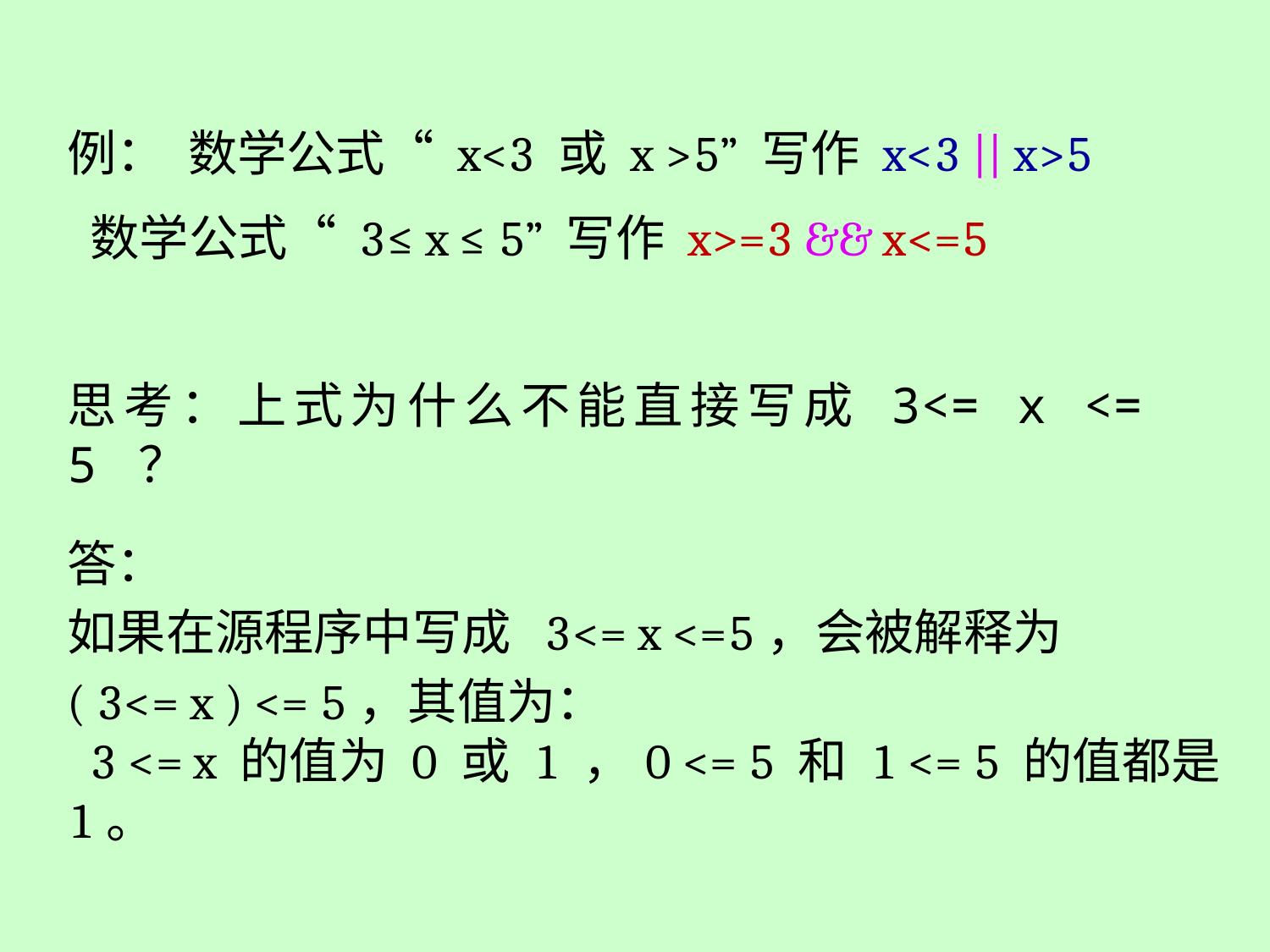

例：  数学公式“ x<3 或 x >5” 写作 x<3 || x>5
 数学公式“ 3≤ x ≤ 5” 写作 x>=3 && x<=5

思考：上式为什么不能直接写成 3<= x <= 5 ？
答：
如果在源程序中写成  3<= x <=5，会被解释为
( 3<= x ) <= 5，其值为：
 3 <= x 的值为 0 或 1 ，0 <= 5 和 1 <= 5 的值都是 1。
59